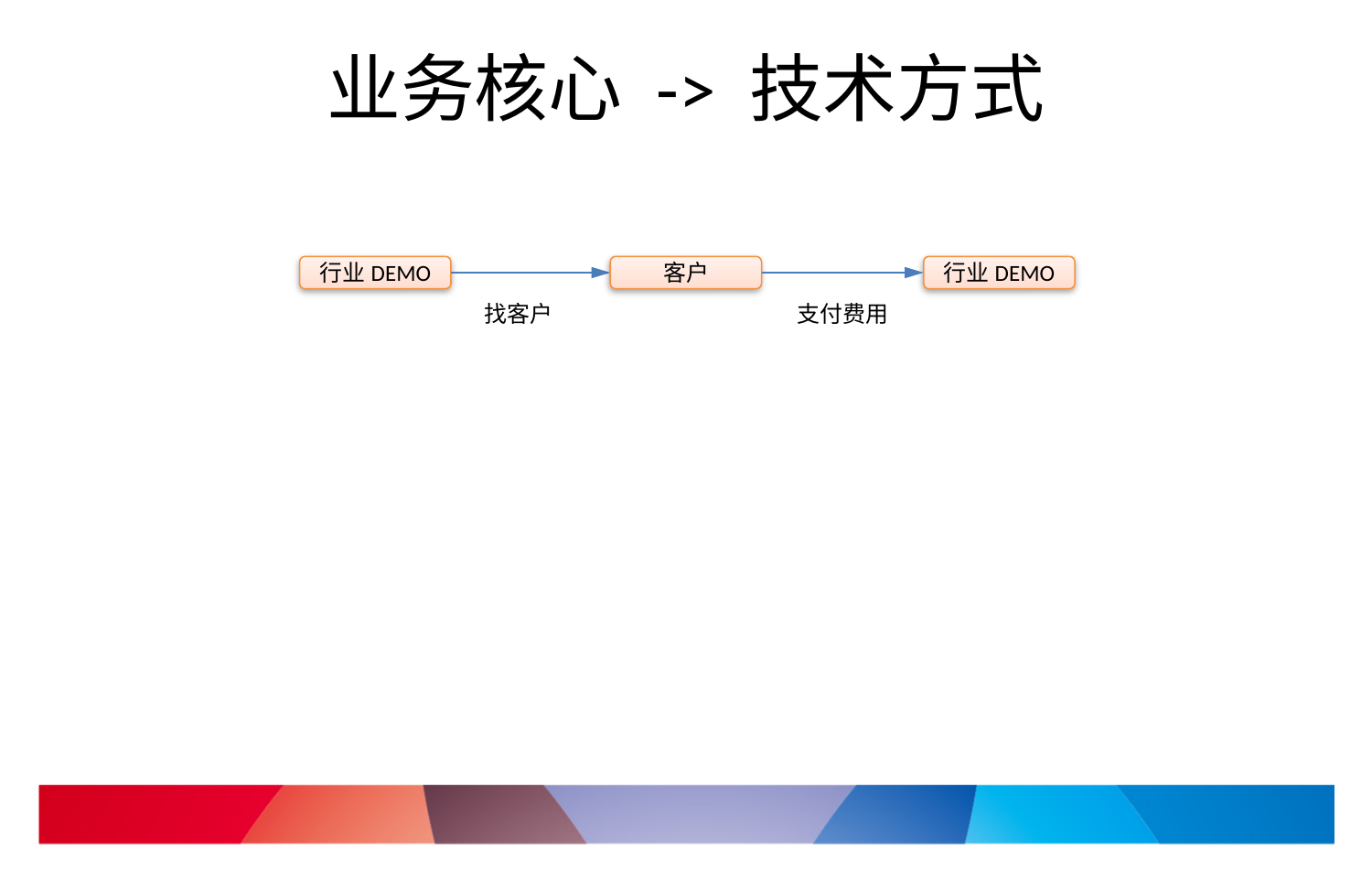

# 业务核心 -> 技术方式
行业DEMO
客户
行业DEMO
找客户
支付费用